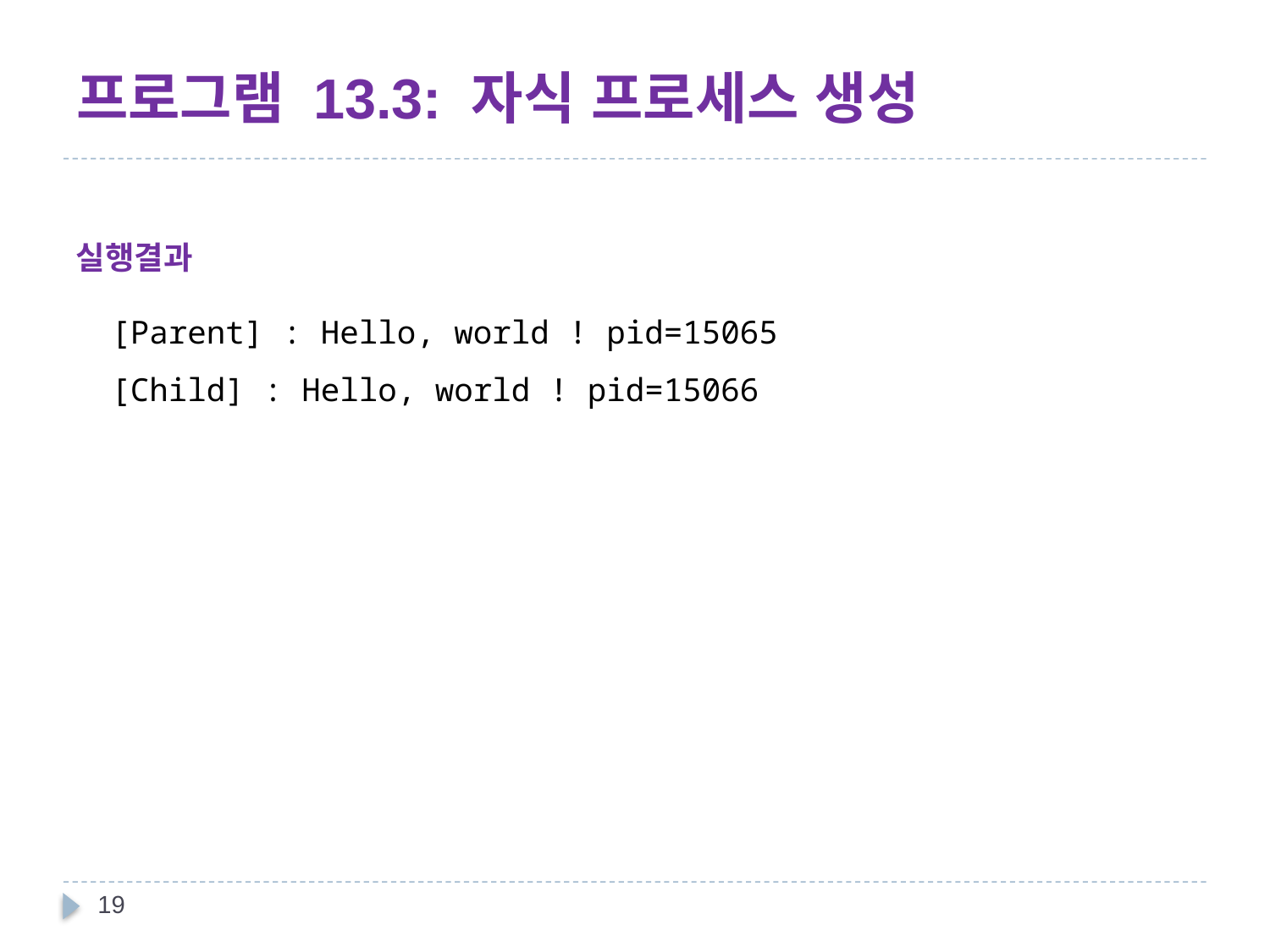

# 프로그램 13.3: 자식 프로세스 생성

실행결과
[Parent] : Hello, world ! pid=15065
[Child] : Hello, world ! pid=15066
19